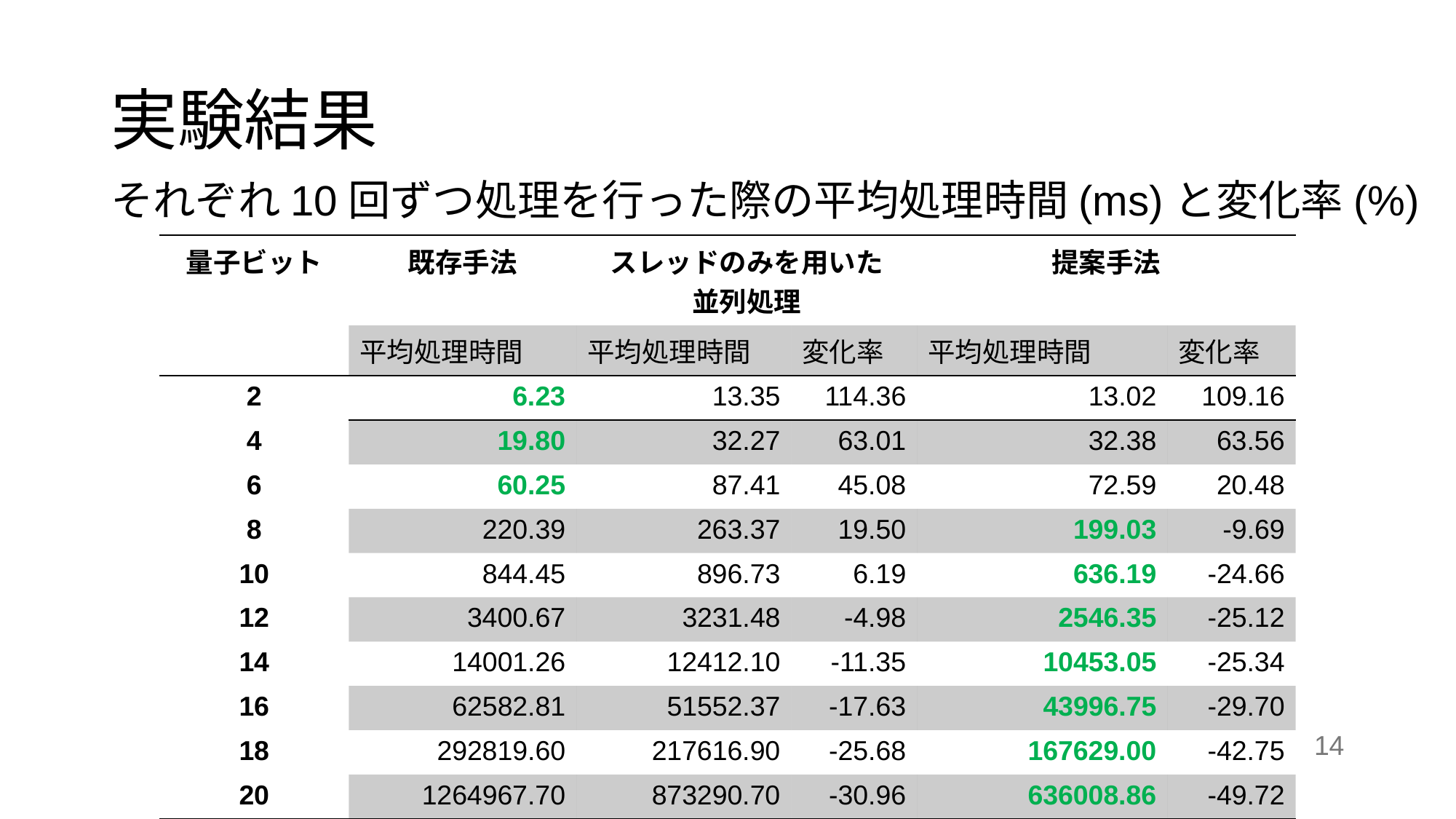

# 実験結果
それぞれ10回ずつ処理を行った際の平均処理時間(ms)と変化率(%)
| 量子ビット | 既存手法 | スレッドのみを用いた 並列処理 |  | 提案手法 |  |
| --- | --- | --- | --- | --- | --- |
|  | 平均処理時間 | 平均処理時間 | 変化率 | 平均処理時間 | 変化率 |
| 2 | 6.23 | 13.35 | 114.36 | 13.02 | 109.16 |
| 4 | 19.80 | 32.27 | 63.01 | 32.38 | 63.56 |
| 6 | 60.25 | 87.41 | 45.08 | 72.59 | 20.48 |
| 8 | 220.39 | 263.37 | 19.50 | 199.03 | -9.69 |
| 10 | 844.45 | 896.73 | 6.19 | 636.19 | -24.66 |
| 12 | 3400.67 | 3231.48 | -4.98 | 2546.35 | -25.12 |
| 14 | 14001.26 | 12412.10 | -11.35 | 10453.05 | -25.34 |
| 16 | 62582.81 | 51552.37 | -17.63 | 43996.75 | -29.70 |
| 18 | 292819.60 | 217616.90 | -25.68 | 167629.00 | -42.75 |
| 20 | 1264967.70 | 873290.70 | -30.96 | 636008.86 | -49.72 |
14